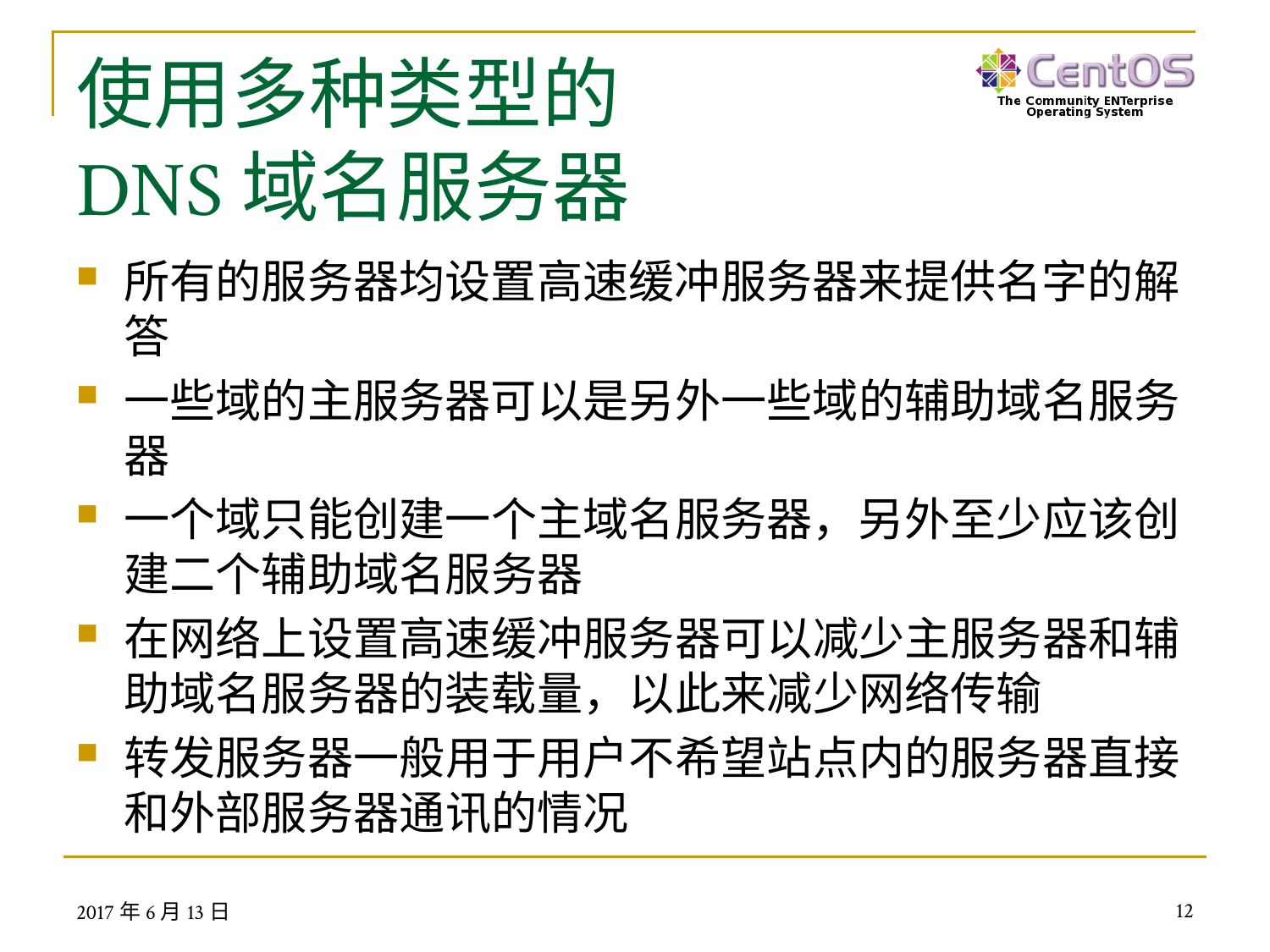

# 使用多种类型的 DNS域名服务器
所有的服务器均设置高速缓冲服务器来提供名字的解答
一些域的主服务器可以是另外一些域的辅助域名服务器
一个域只能创建一个主域名服务器，另外至少应该创建二个辅助域名服务器
在网络上设置高速缓冲服务器可以减少主服务器和辅助域名服务器的装载量，以此来减少网络传输
转发服务器一般用于用户不希望站点内的服务器直接和外部服务器通讯的情况
2017年6月13日
12